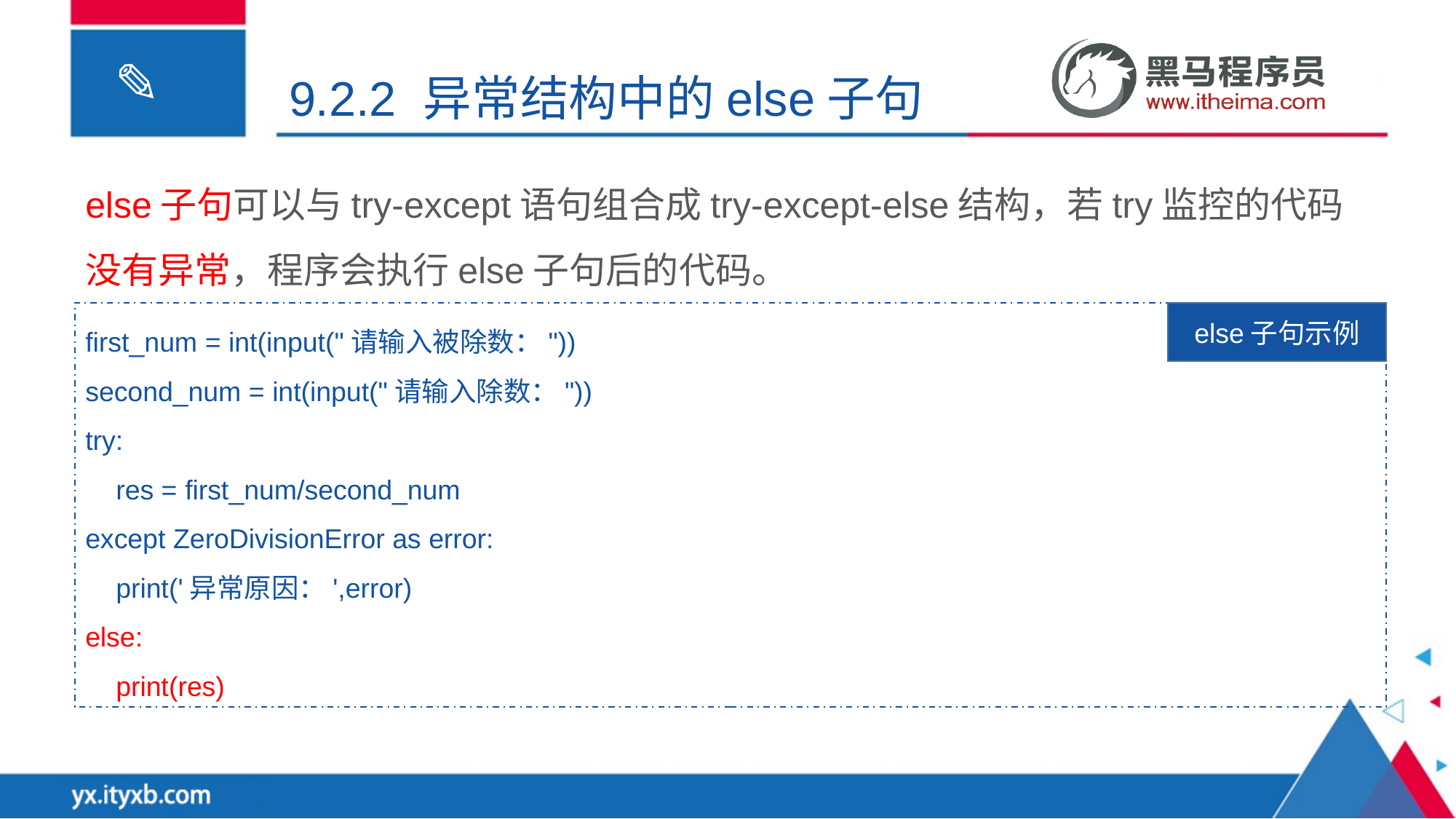

9.2.2	 异常结构中的else子句
else子句可以与try-except语句组合成try-except-else结构，若try监控的代码没有异常，程序会执行else子句后的代码。
first_num = int(input("请输入被除数："))
second_num = int(input("请输入除数："))
try:
    res = first_num/second_num
except ZeroDivisionError as error:
    print('异常原因：',error)
else:
    print(res)
else子句示例